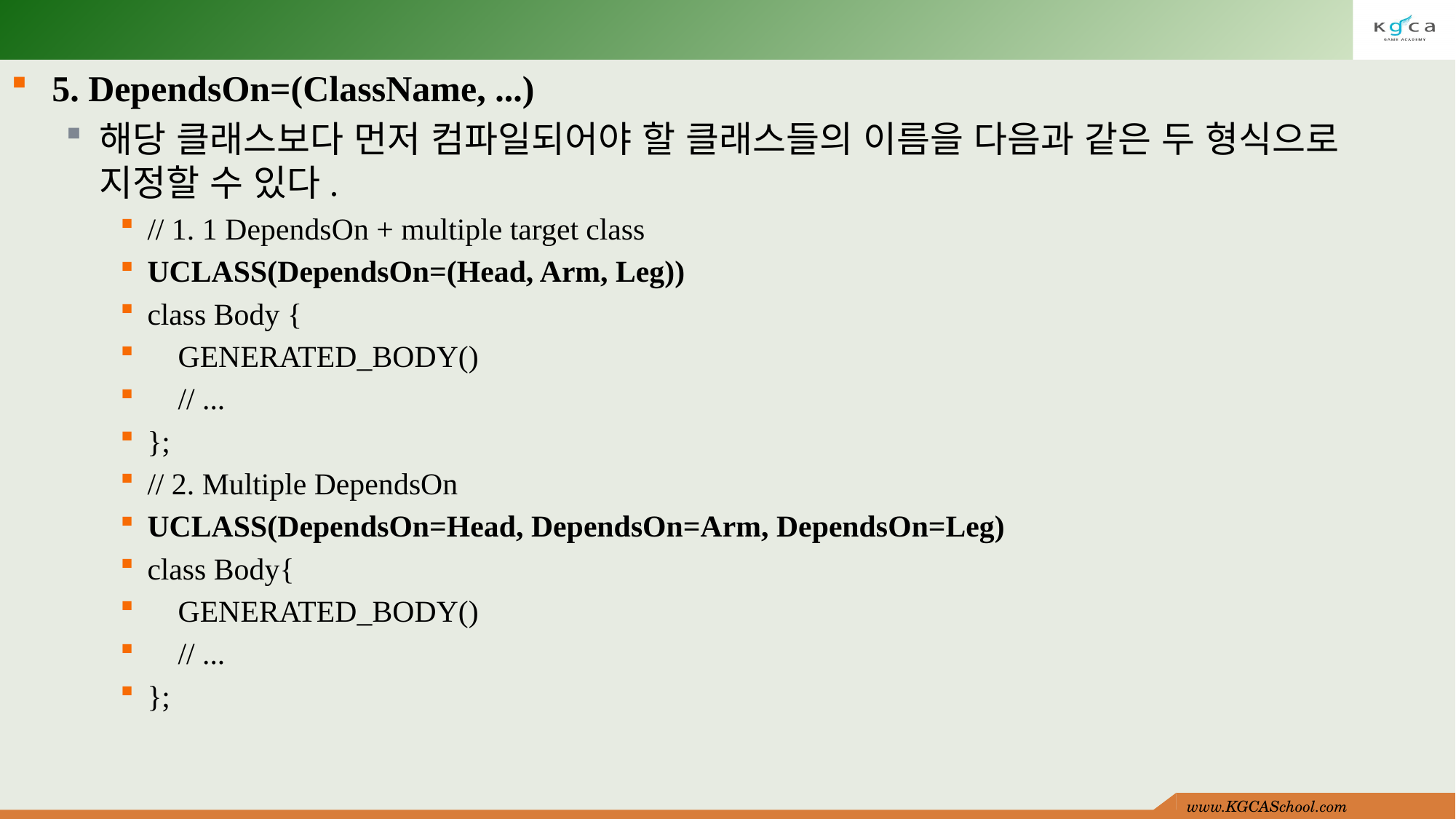

#
5. DependsOn=(ClassName, ...)
해당 클래스보다 먼저 컴파일되어야 할 클래스들의 이름을 다음과 같은 두 형식으로 지정할 수 있다.
// 1. 1 DependsOn + multiple target class
UCLASS(DependsOn=(Head, Arm, Leg))
class Body {
    GENERATED_BODY()
    // ...
};
// 2. Multiple DependsOn
UCLASS(DependsOn=Head, DependsOn=Arm, DependsOn=Leg)
class Body{
    GENERATED_BODY()
    // ...
};